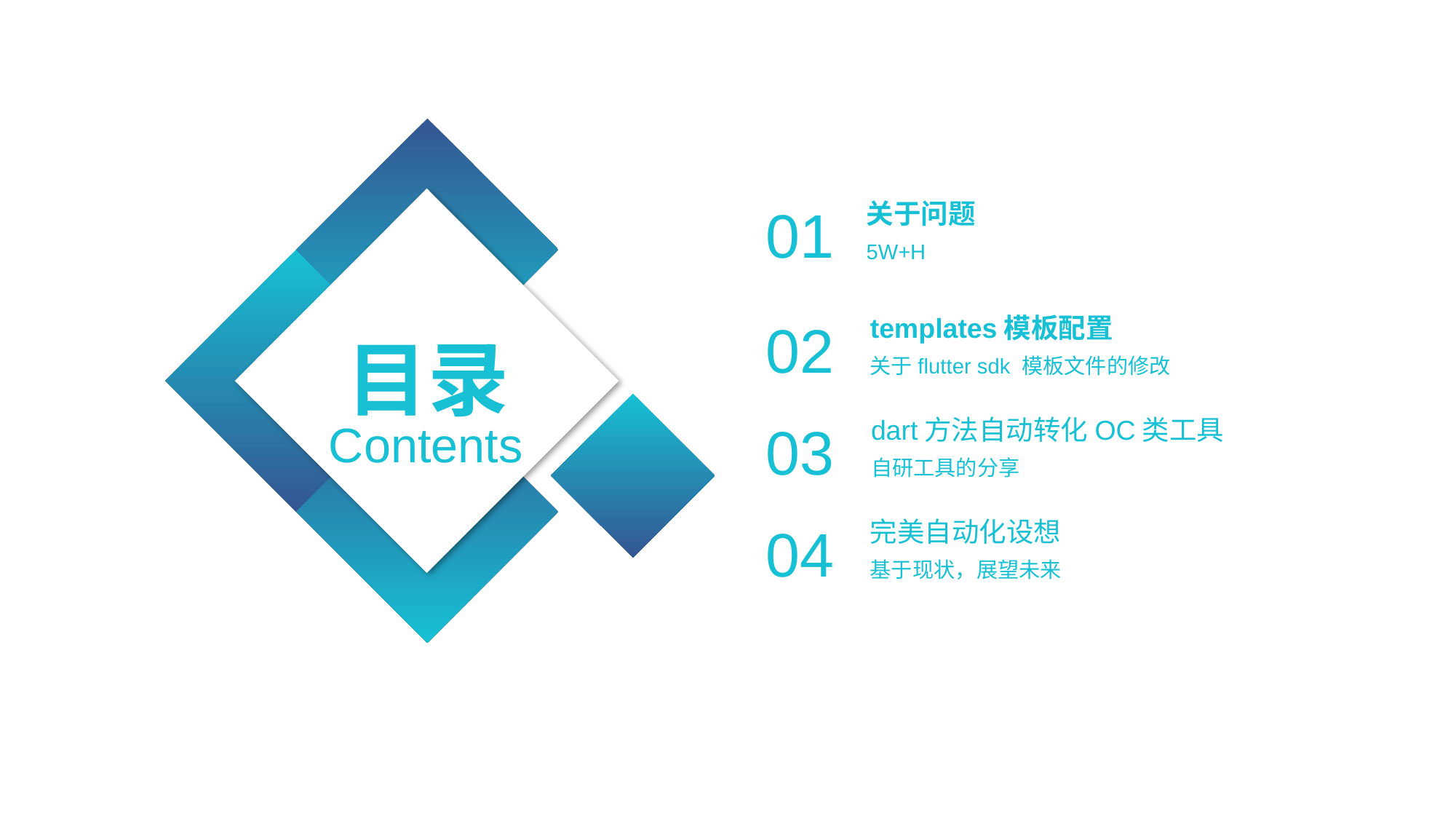

01
关于问题
5W+H
02
templates模板配置
关于flutter sdk 模板文件的修改
目录
Contents
03
dart方法自动转化OC类工具
自研工具的分享
04
完美自动化设想
基于现状，展望未来